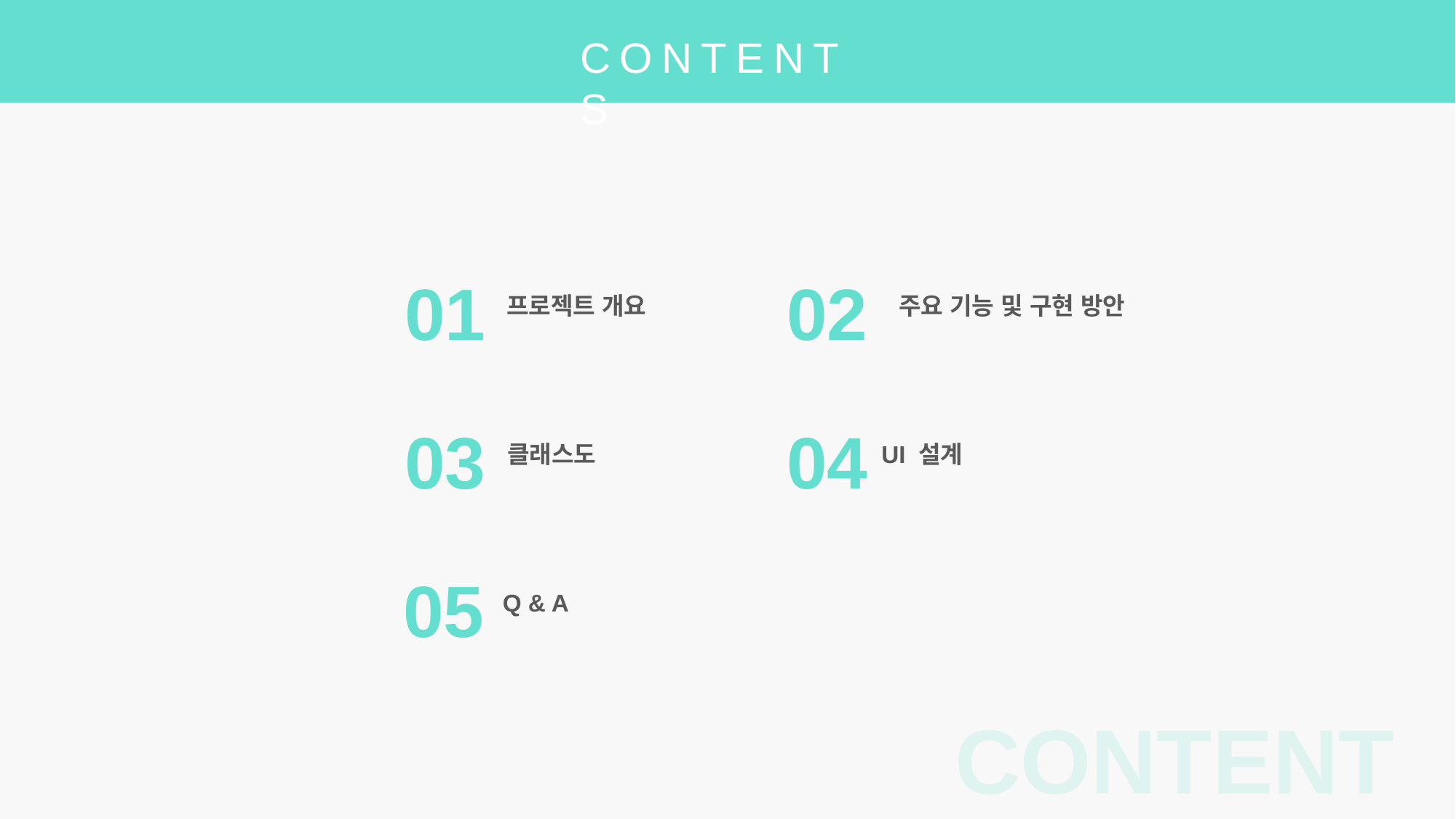

CONTENTS
01
프로젝트 개요
02
주요 기능 및 구현 방안
03
클래스도
04
UI 설계
05
Q & A
CONTENTS